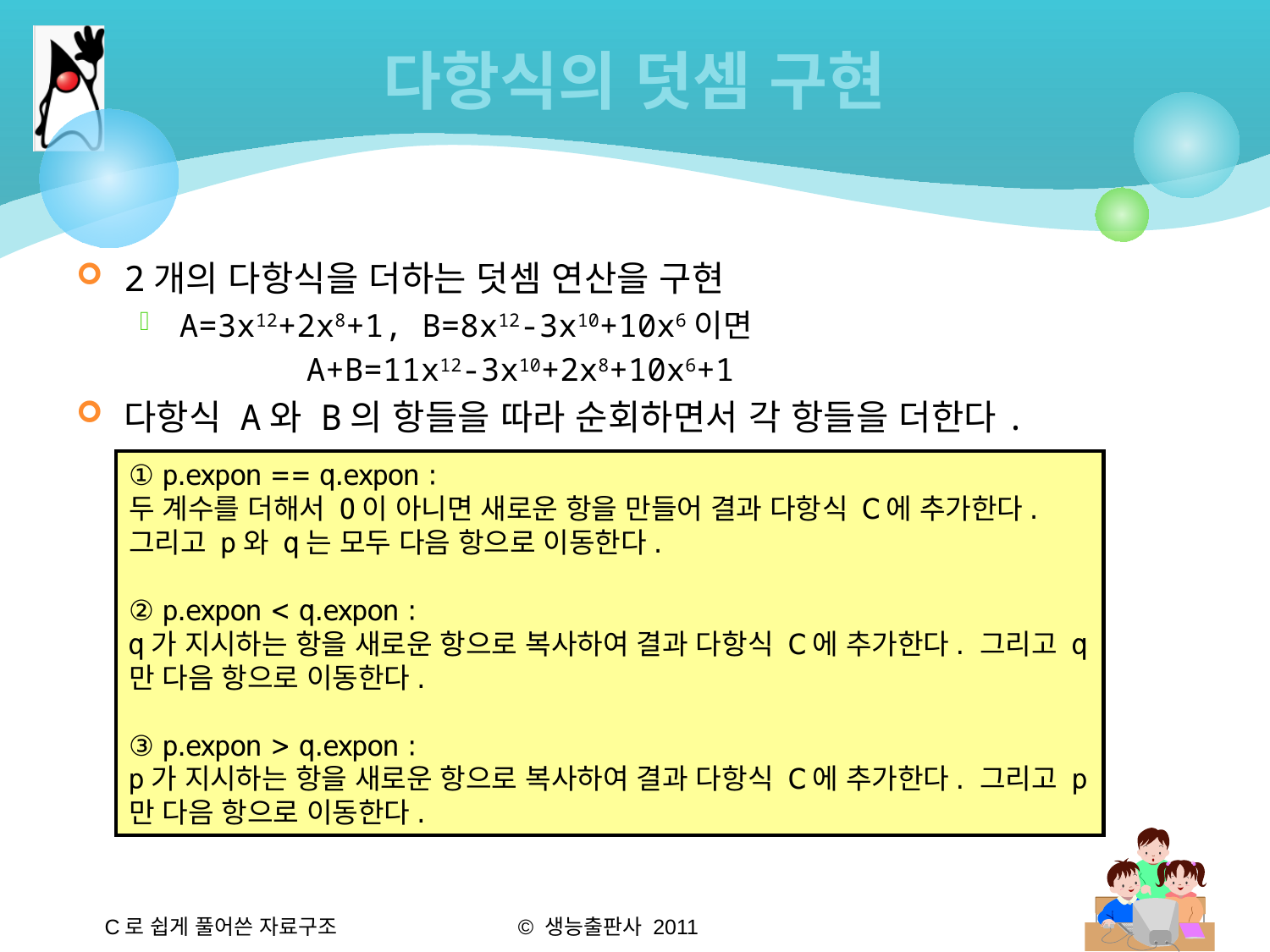

# 다항식의 덧셈 구현
2개의 다항식을 더하는 덧셈 연산을 구현
A=3x12+2x8+1, B=8x12-3x10+10x6이면
		A+B=11x12-3x10+2x8+10x6+1
다항식 A와 B의 항들을 따라 순회하면서 각 항들을 더한다.
① p.expon == q.expon :
두 계수를 더해서 0이 아니면 새로운 항을 만들어 결과 다항식 C에 추가한다. 그리고 p와 q는 모두 다음 항으로 이동한다.

② p.expon < q.expon :
q가 지시하는 항을 새로운 항으로 복사하여 결과 다항식 C에 추가한다. 그리고 q만 다음 항으로 이동한다.

③ p.expon > q.expon :
p가 지시하는 항을 새로운 항으로 복사하여 결과 다항식 C에 추가한다. 그리고 p만 다음 항으로 이동한다.